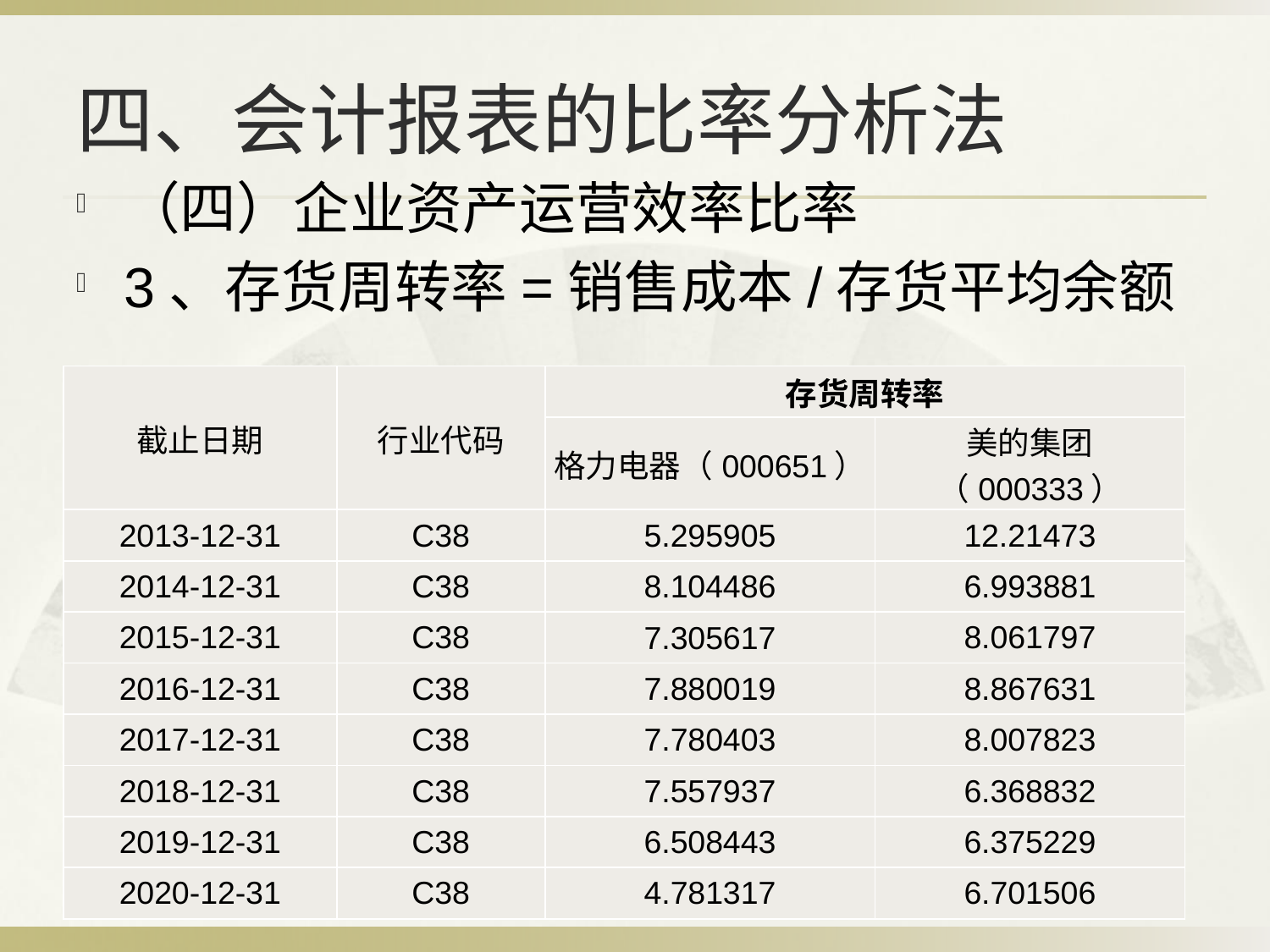

# 四、会计报表的比率分析法
（四）企业资产运营效率比率
3、存货周转率=销售成本/存货平均余额

| 截止日期 | 行业代码 | 存货周转率 |  |
| --- | --- | --- | --- |
| 截止日期 | 行业代码 | 格力电器（000651） | 美的集团（000333） |
| 2013-12-31 | C38 | 5.295905 | 12.21473 |
| 2014-12-31 | C38 | 8.104486 | 6.993881 |
| 2015-12-31 | C38 | 7.305617 | 8.061797 |
| 2016-12-31 | C38 | 7.880019 | 8.867631 |
| 2017-12-31 | C38 | 7.780403 | 8.007823 |
| 2018-12-31 | C38 | 7.557937 | 6.368832 |
| 2019-12-31 | C38 | 6.508443 | 6.375229 |
| 2020-12-31 | C38 | 4.781317 | 6.701506 |